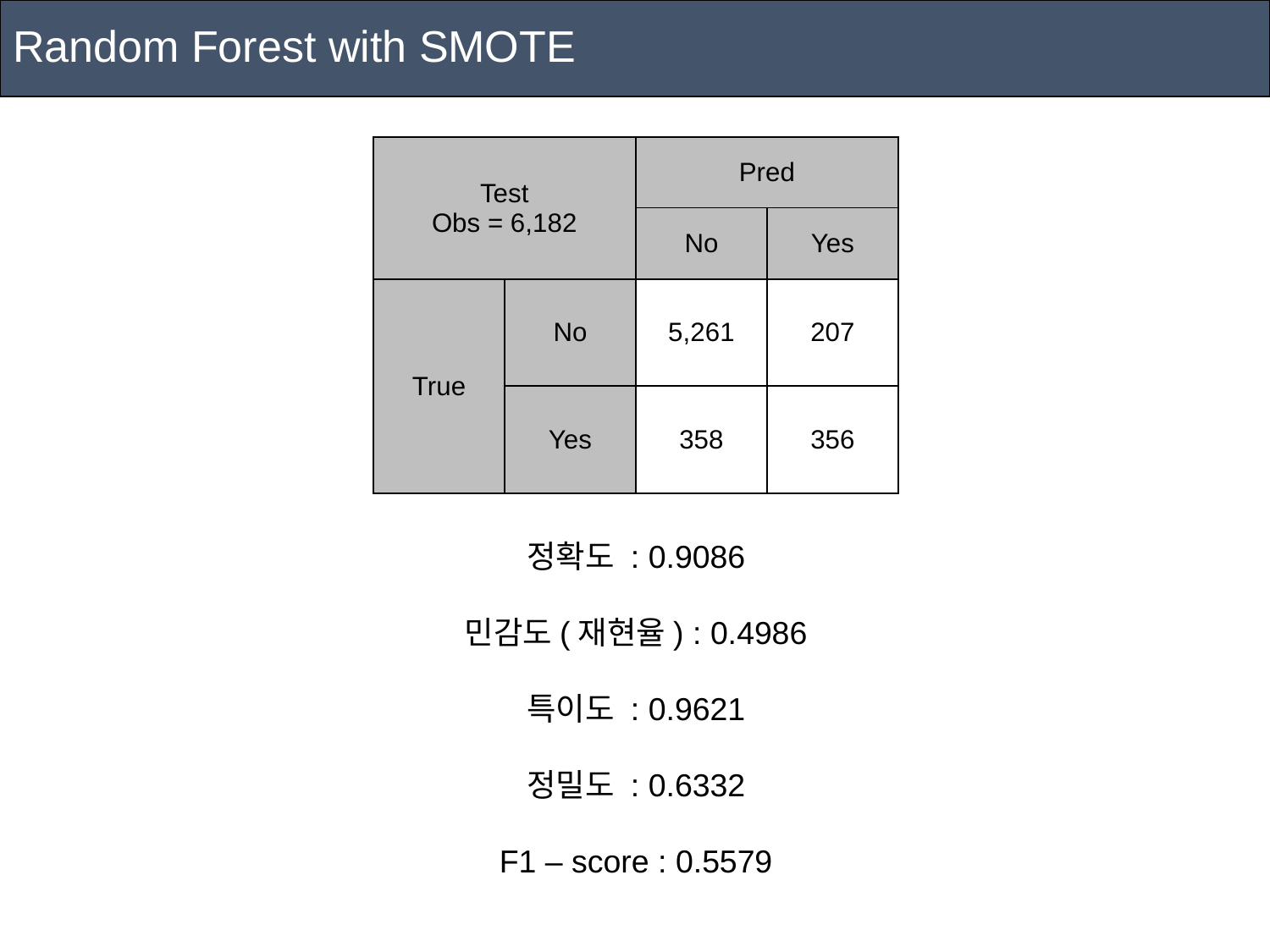

# Random Forest with SMOTE
| Test Obs = 6,182 |  | Pred |  |
| --- | --- | --- | --- |
|  |  | No | Yes |
| True | No | 5,261 | 207 |
|  | Yes | 358 | 356 |
정확도 : 0.9086

민감도(재현율) : 0.4986

특이도 : 0.9621

정밀도 : 0.6332

F1 – score : 0.5579